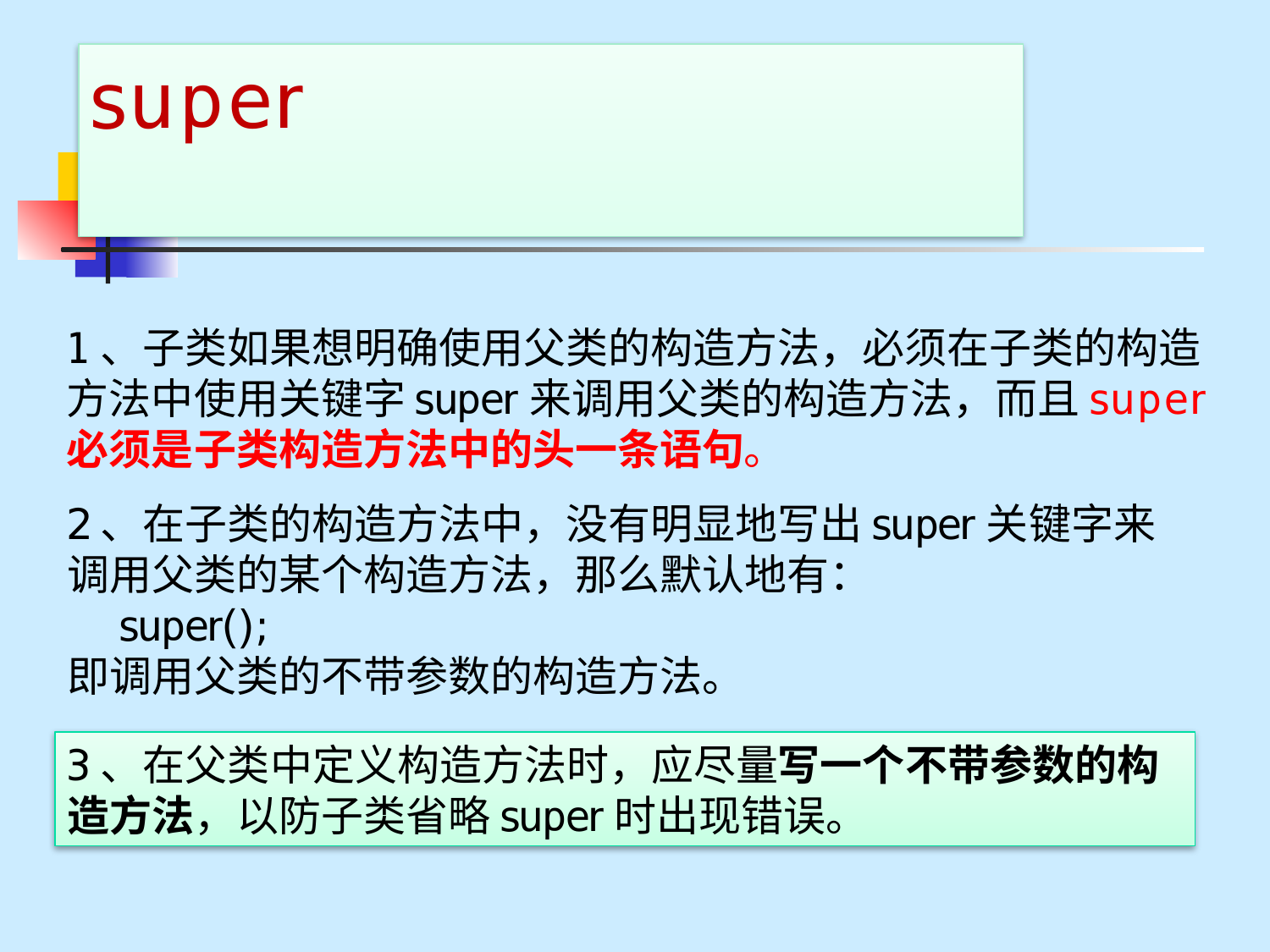

super
#
1、子类如果想明确使用父类的构造方法，必须在子类的构造方法中使用关键字super来调用父类的构造方法，而且super必须是子类构造方法中的头一条语句。

2、在子类的构造方法中，没有明显地写出super关键字来调用父类的某个构造方法，那么默认地有：
    super();
即调用父类的不带参数的构造方法。
3、在父类中定义构造方法时，应尽量写一个不带参数的构造方法，以防子类省略super时出现错误。